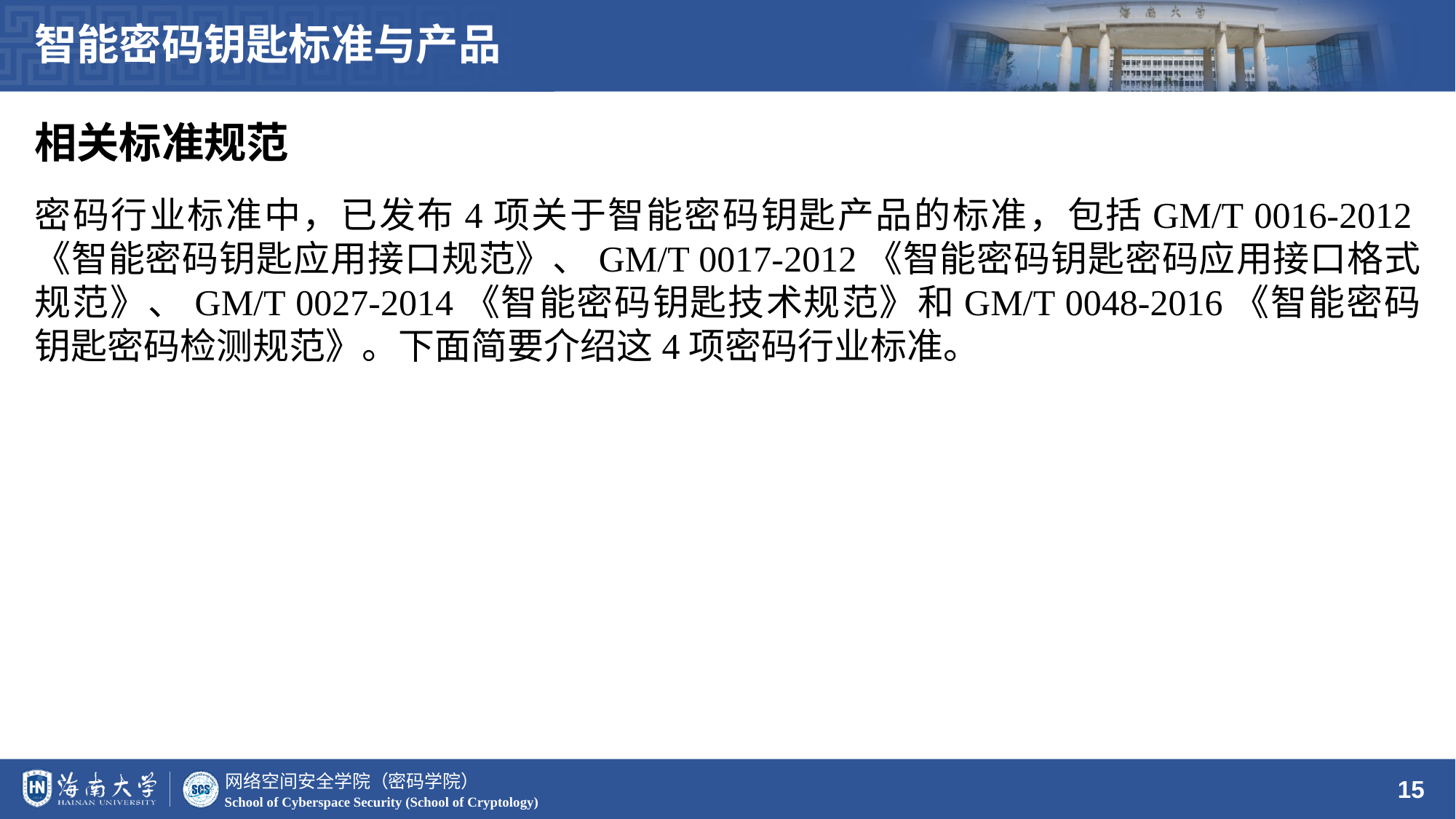

智能密码钥匙标准与产品

相关标准规范
密码行业标准中，已发布4项关于智能密码钥匙产品的标准，包括GM/T 0016-2012《智能密码钥匙应用接口规范》、GM/T 0017-2012《智能密码钥匙密码应用接口格式规范》、GM/T 0027-2014《智能密码钥匙技术规范》和GM/T 0048-2016《智能密码钥匙密码检测规范》。下面简要介绍这4项密码行业标准。
15